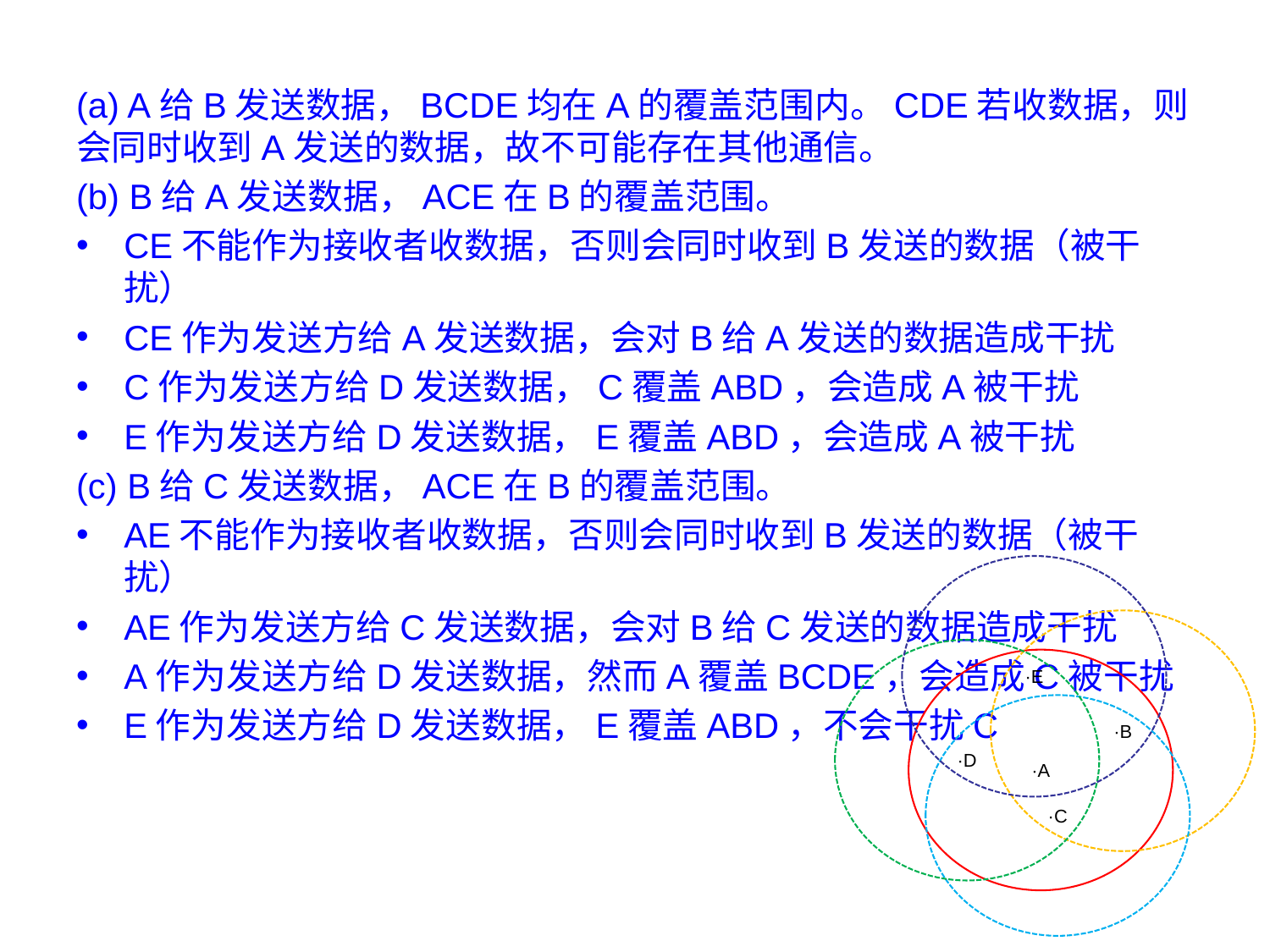

(a) A给B发送数据，BCDE均在A的覆盖范围内。CDE若收数据，则会同时收到A发送的数据，故不可能存在其他通信。
(b) B给A发送数据，ACE在B的覆盖范围。
CE不能作为接收者收数据，否则会同时收到B发送的数据（被干扰）
CE作为发送方给A发送数据，会对B给A发送的数据造成干扰
C作为发送方给D发送数据，C覆盖ABD，会造成A被干扰
E作为发送方给D发送数据，E覆盖ABD，会造成A被干扰
(c) B给C发送数据，ACE在B的覆盖范围。
AE不能作为接收者收数据，否则会同时收到B发送的数据（被干扰）
AE作为发送方给C发送数据，会对B给C发送的数据造成干扰
A作为发送方给D发送数据，然而A覆盖BCDE，会造成C被干扰
E作为发送方给D发送数据，E覆盖ABD，不会干扰C
·E
·B
·D
·A
·C